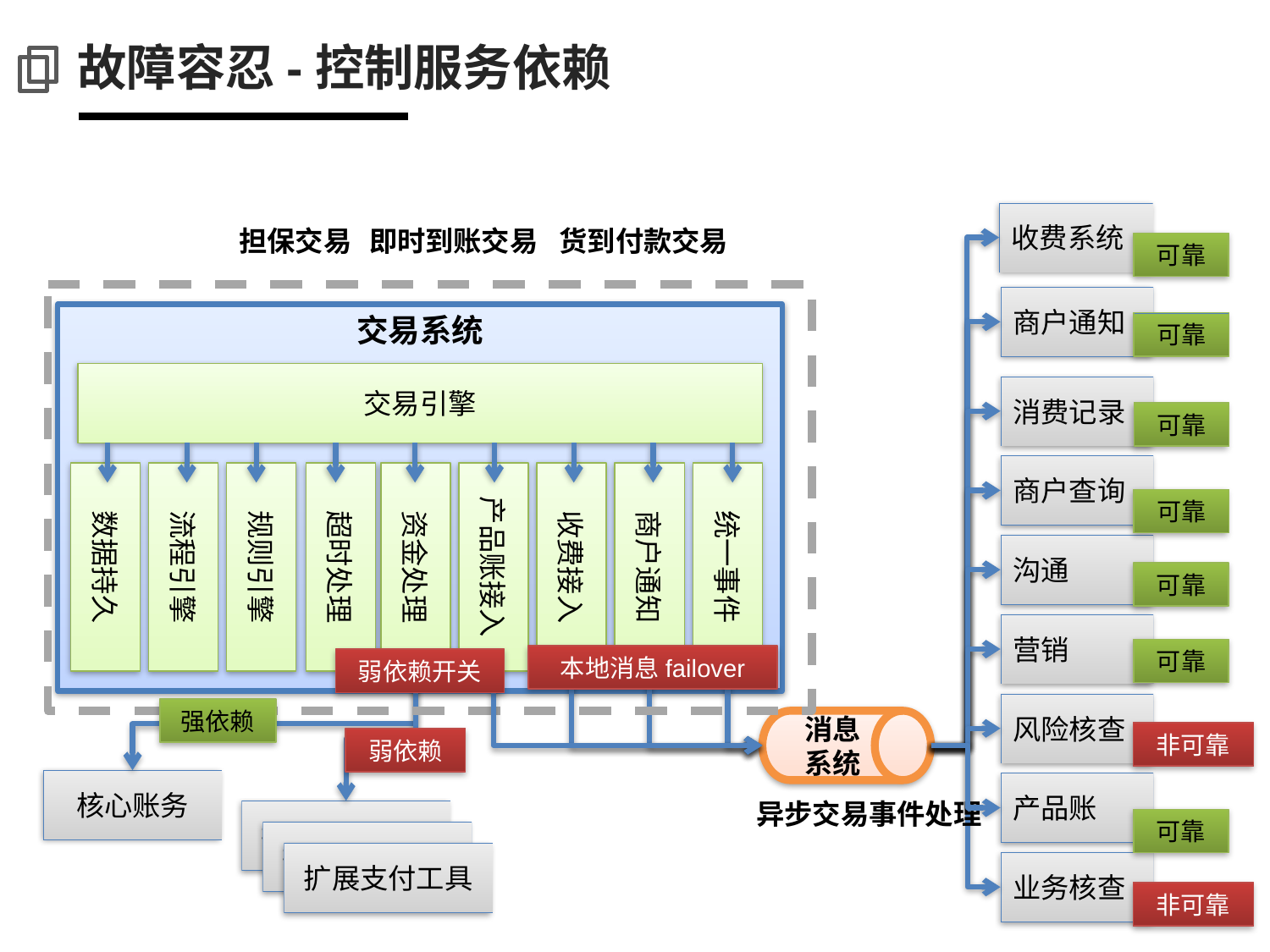

# 故障容忍-控制服务依赖
收费系统
担保交易
即时到账交易
货到付款交易
可靠

商户通知
交易系统
可靠
交易引擎
消费记录
可靠
商户查询
数据持久
流程引擎
规则引擎
超时处理
资金处理
产品账接入
收费接入
商户通知
统一事件
可靠
沟通
可靠
营销
可靠
本地消息failover
弱依赖开关
风险核查
强依赖
消息
系统
非可靠
弱依赖
核心账务
产品账
异步交易事件处理
扩展支付工具
可靠
扩展支付工具
扩展支付工具
业务核查
非可靠